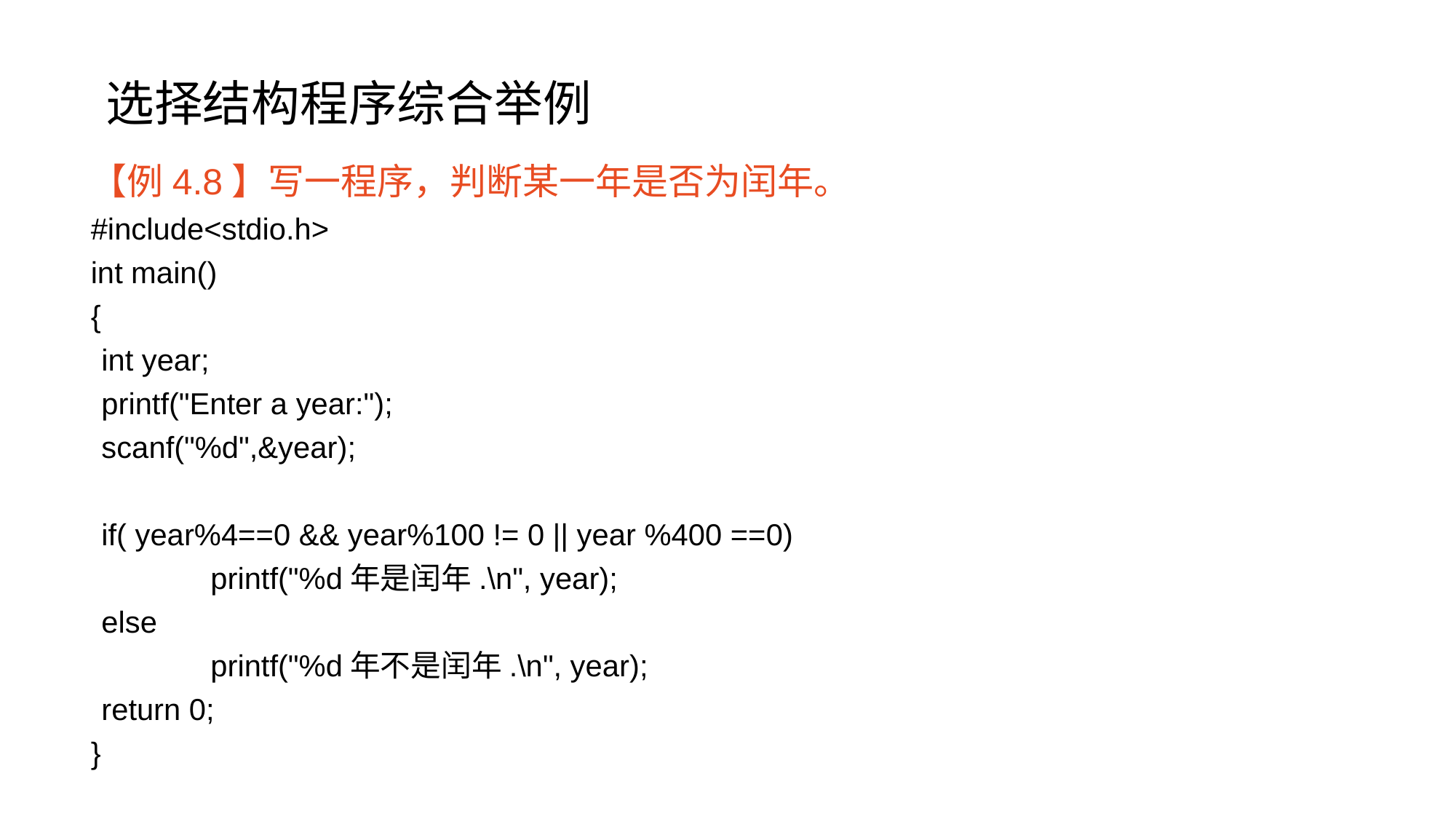

# 选择结构程序综合举例
【例4.8】写一程序，判断某一年是否为闰年。
#include<stdio.h>
int main()
{
	int year;
	printf("Enter a year:");
	scanf("%d",&year);

	if( year%4==0 && year%100 != 0 || year %400 ==0)
		printf("%d年是闰年.\n", year);
	else
		printf("%d年不是闰年.\n", year);
	return 0;
}